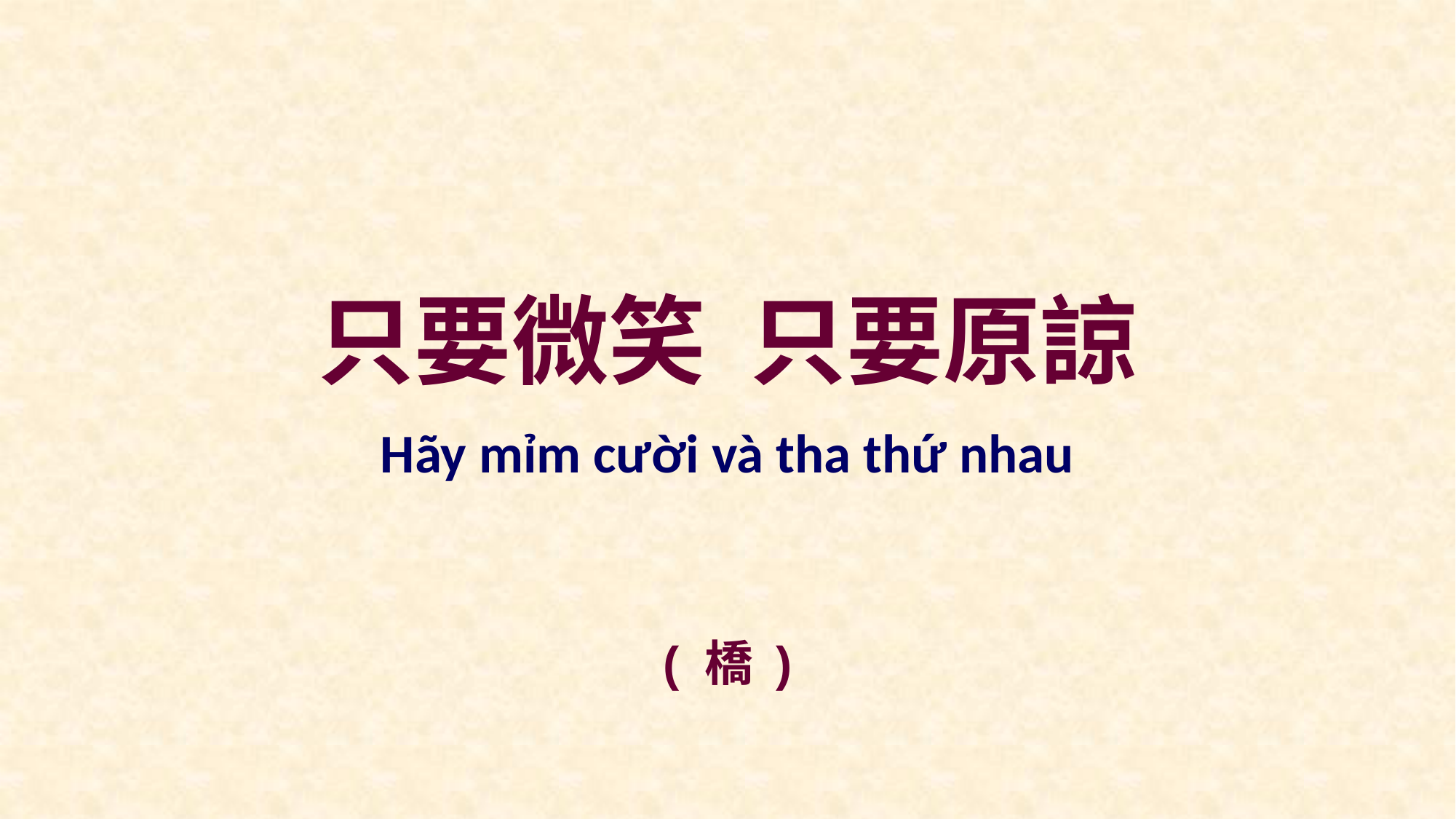

只要微笑  只要原諒
Hãy mỉm cười và tha thứ nhau
( 橋 )